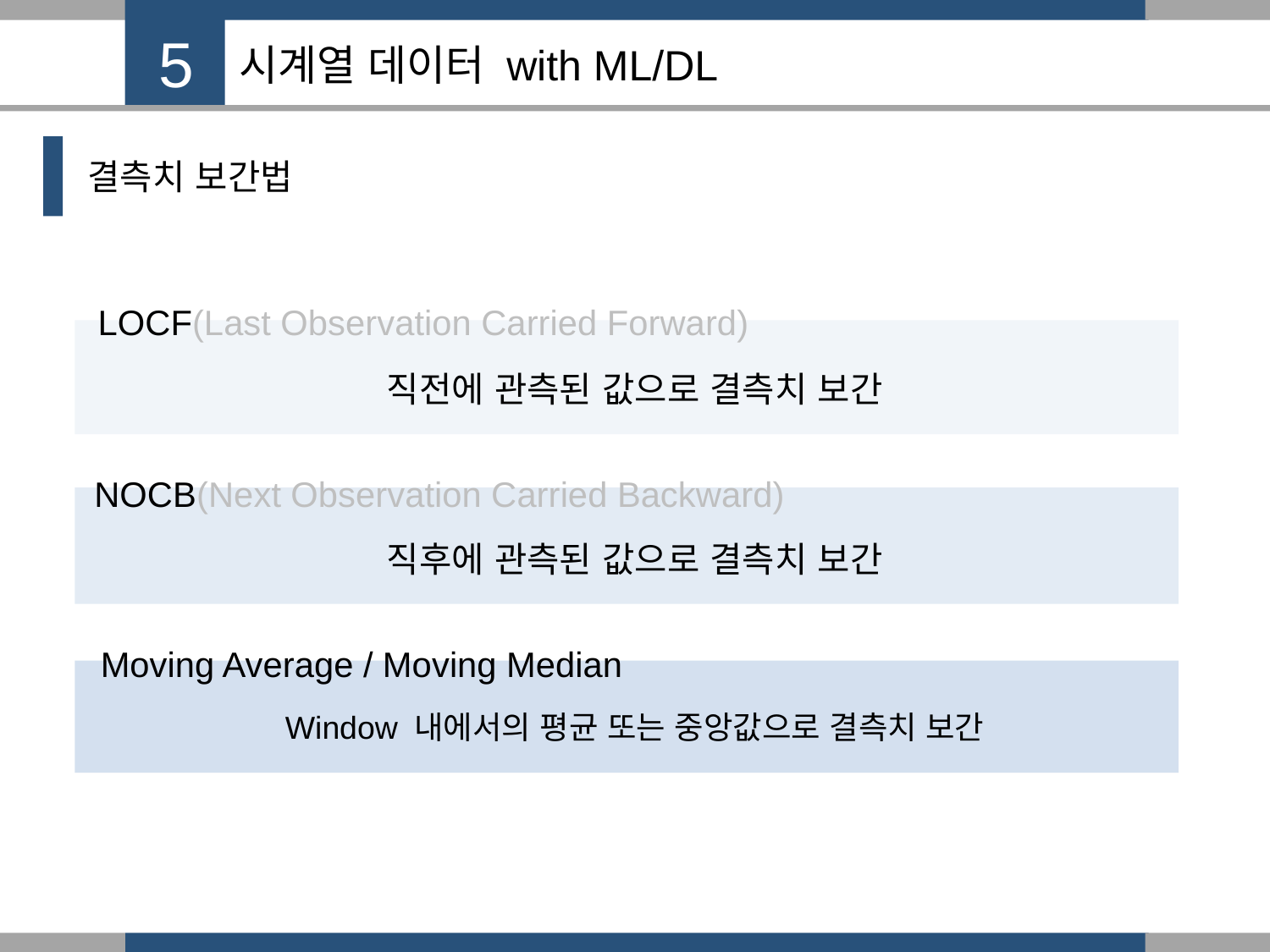

5
# 시계열 데이터 with ML/DL
결측치 보간법
LOCF(Last Observation Carried Forward)

직전에 관측된 값으로 결측치 보간
NOCB(Next Observation Carried Backward)

직후에 관측된 값으로 결측치 보간
Moving Average / Moving Median

Window 내에서의 평균 또는 중앙값으로 결측치 보간